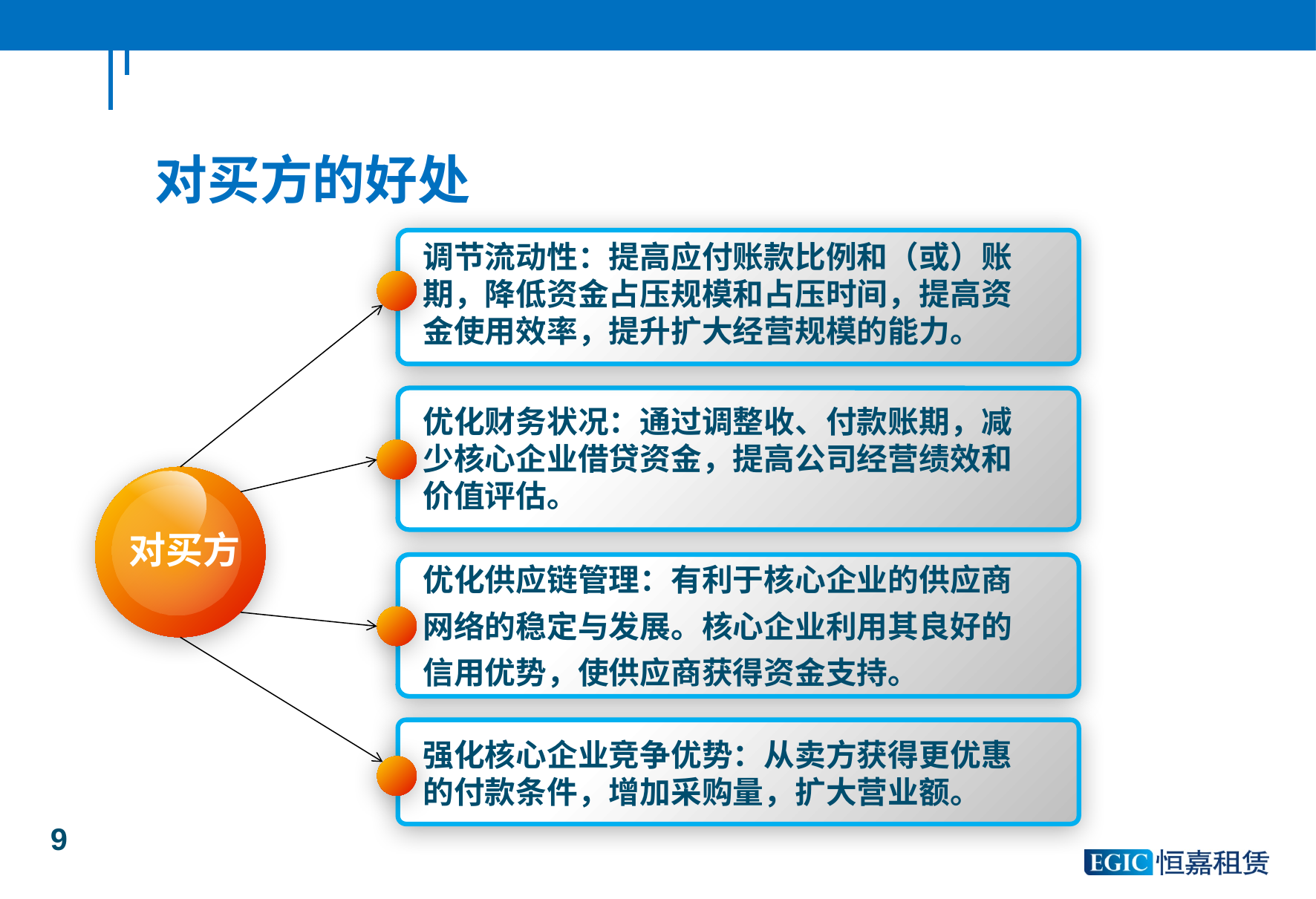

对买方的好处

调节流动性：提高应付账款比例和（或）账期，降低资金占压规模和占压时间，提高资金使用效率，提升扩大经营规模的能力。

优化财务状况：通过调整收、付款账期，减少核心企业借贷资金，提高公司经营绩效和价值评估。

对买方
优化供应链管理：有利于核心企业的供应商网络的稳定与发展。核心企业利用其良好的信用优势，使供应商获得资金支持。

强化核心企业竞争优势：从卖方获得更优惠的付款条件，增加采购量，扩大营业额。

9